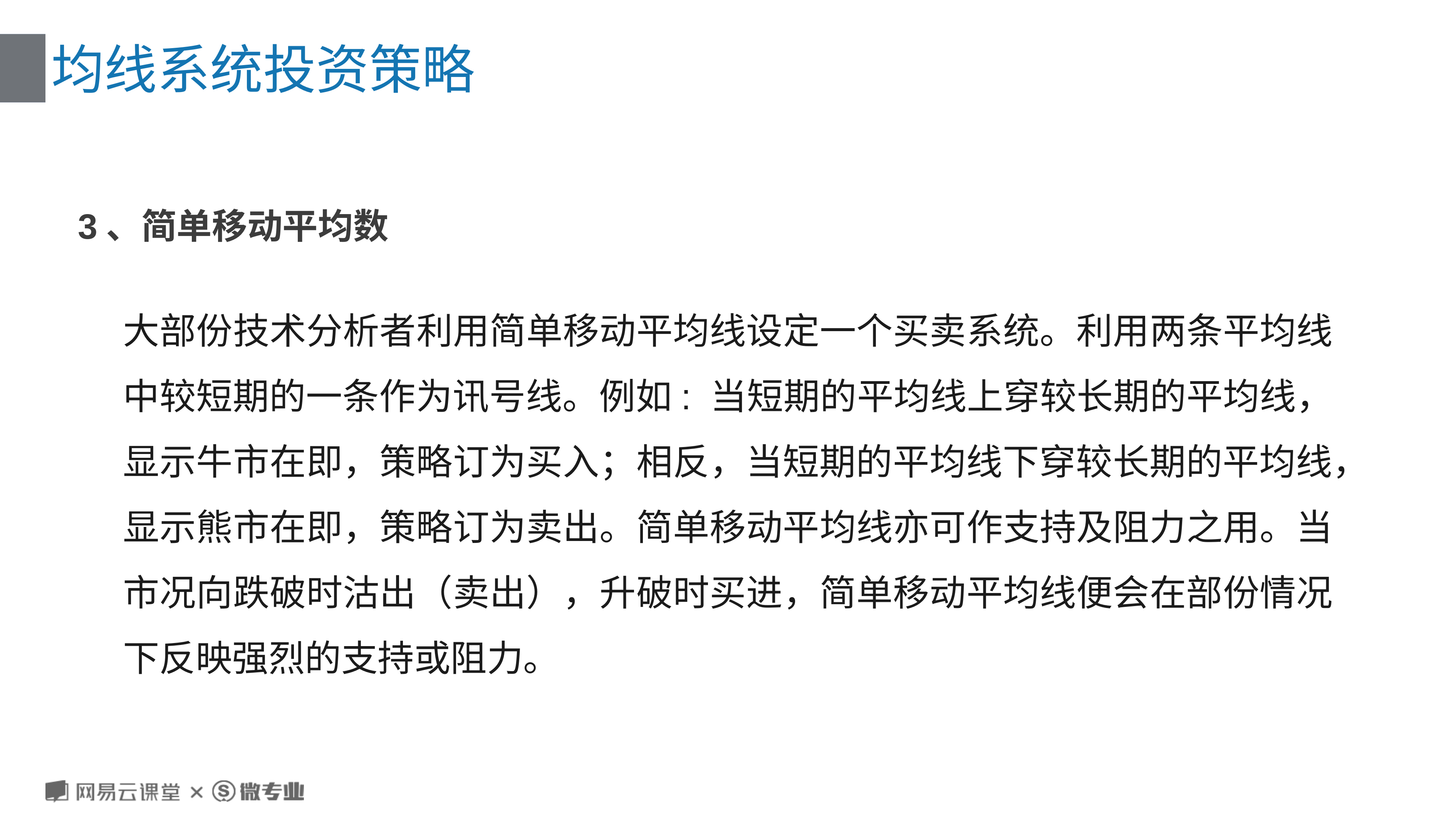

# 均线系统投资策略
3、简单移动平均数
大部份技术分析者利用简单移动平均线设定一个买卖系统。利用两条平均线中较短期的一条作为讯号线。例如: 当短期的平均线上穿较长期的平均线，显示牛市在即，策略订为买入；相反，当短期的平均线下穿较长期的平均线，显示熊市在即，策略订为卖出。简单移动平均线亦可作支持及阻力之用。当市况向跌破时沽出（卖出），升破时买进，简单移动平均线便会在部份情况下反映强烈的支持或阻力。